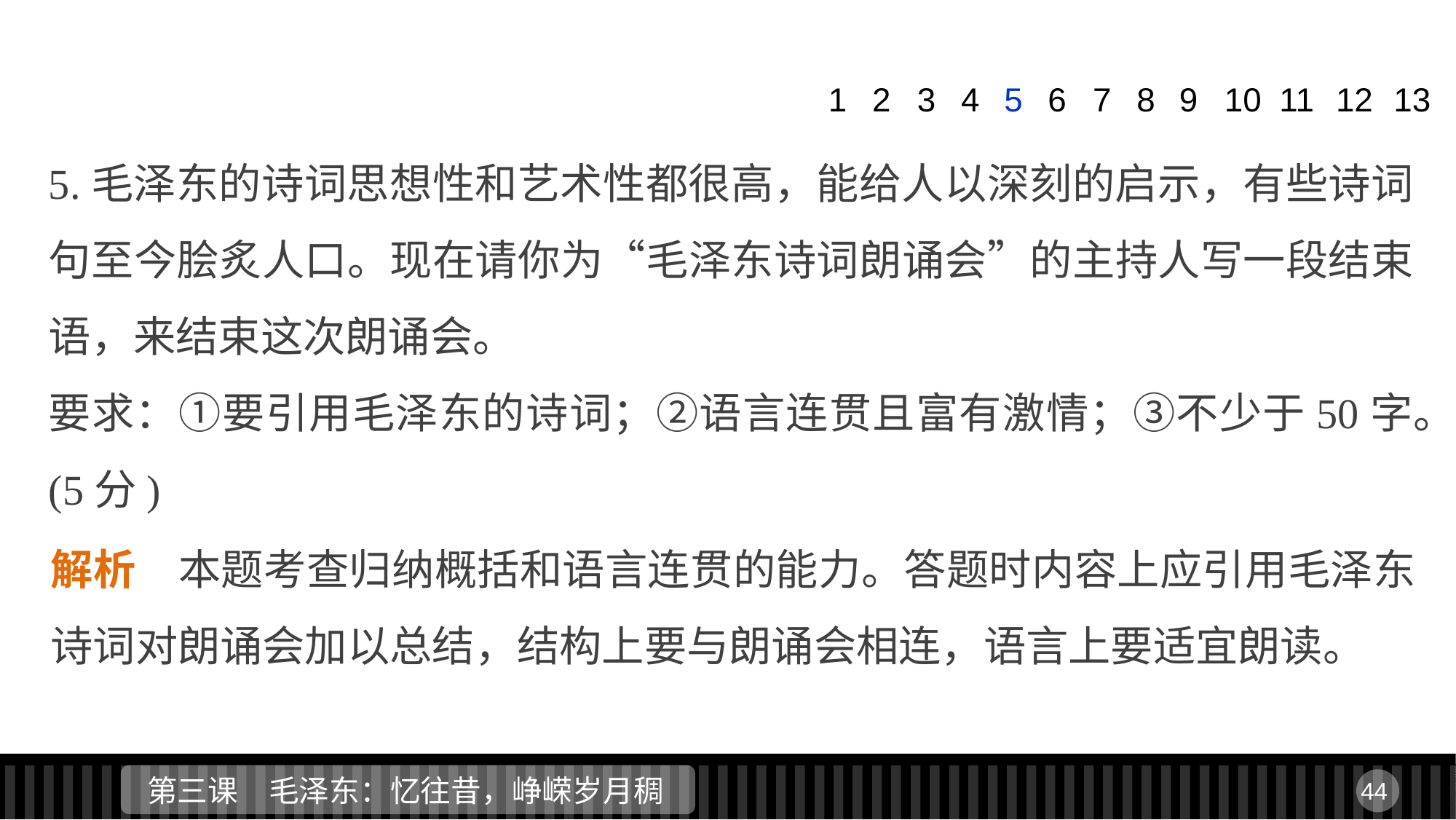

1
2
3
4
5
6
7
8
9
11
12
13
10
5.毛泽东的诗词思想性和艺术性都很高，能给人以深刻的启示，有些诗词句至今脍炙人口。现在请你为“毛泽东诗词朗诵会”的主持人写一段结束语，来结束这次朗诵会。
要求：①要引用毛泽东的诗词；②语言连贯且富有激情；③不少于50字。(5分)
解析　本题考查归纳概括和语言连贯的能力。答题时内容上应引用毛泽东诗词对朗诵会加以总结，结构上要与朗诵会相连，语言上要适宜朗读。